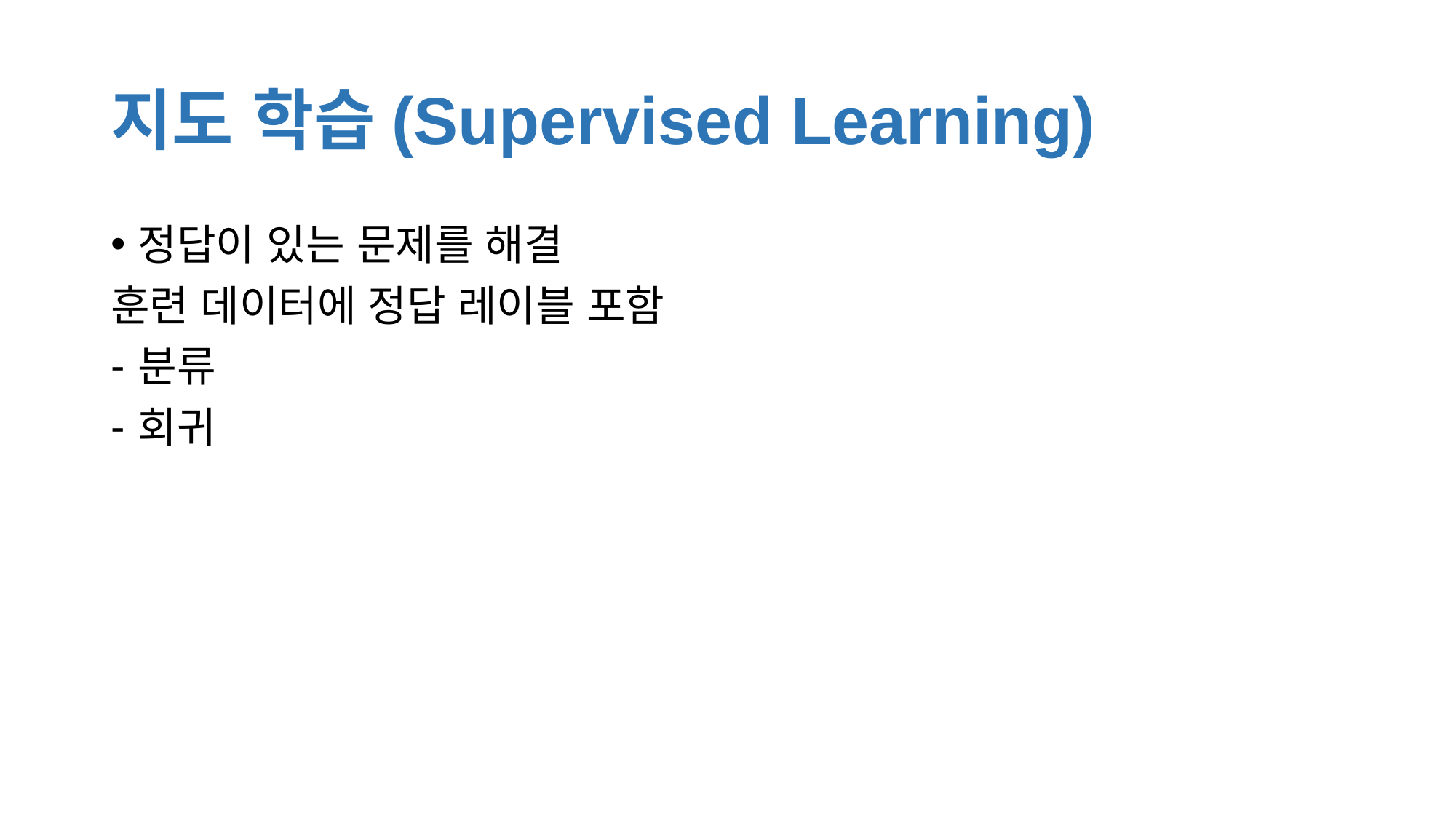

# 지도 학습(Supervised Learning)
정답이 있는 문제를 해결
훈련 데이터에 정답 레이블 포함
분류
회귀